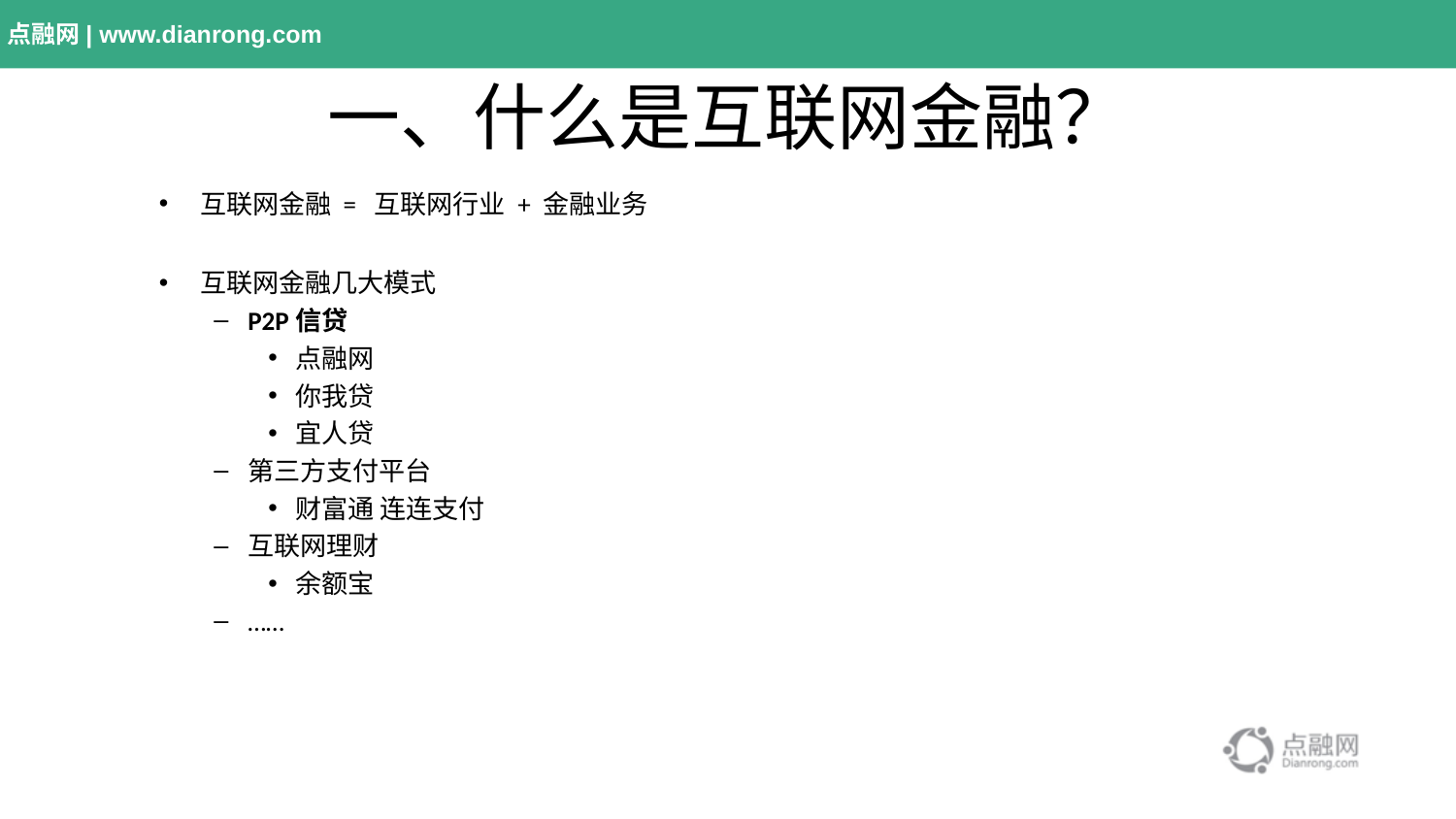

# 一、什么是互联网金融？
互联网金融 =  互联网行业 + 金融业务

互联网金融几大模式
P2P信贷
点融网
你我贷
宜人贷
第三方支付平台
财富通 连连支付
互联网理财
余额宝
……